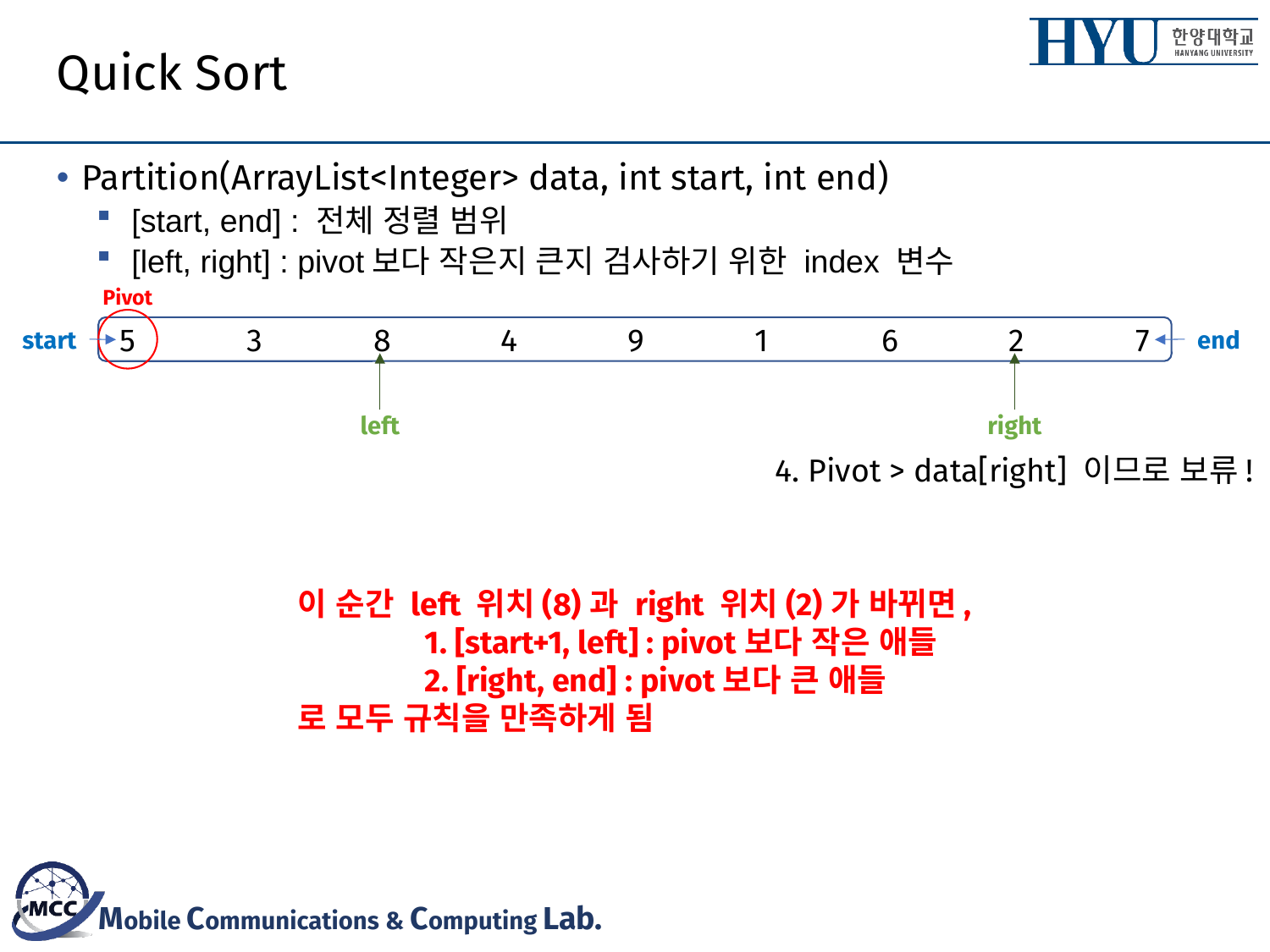

# Quick Sort

Partition(ArrayList<Integer> data, int start, int end)
[start, end] : 전체 정렬 범위
[left, right] : pivot보다 작은지 큰지 검사하기 위한 index 변수

Pivot

5	3	8	4	9	1	6	2	7
start
end
left
right
4. Pivot > data[right] 이므로 보류!
이 순간 left 위치(8)과 right 위치(2)가 바뀌면,
	1. [start+1, left] : pivot보다 작은 애들
	2. [right, end] : pivot보다 큰 애들
로 모두 규칙을 만족하게 됨